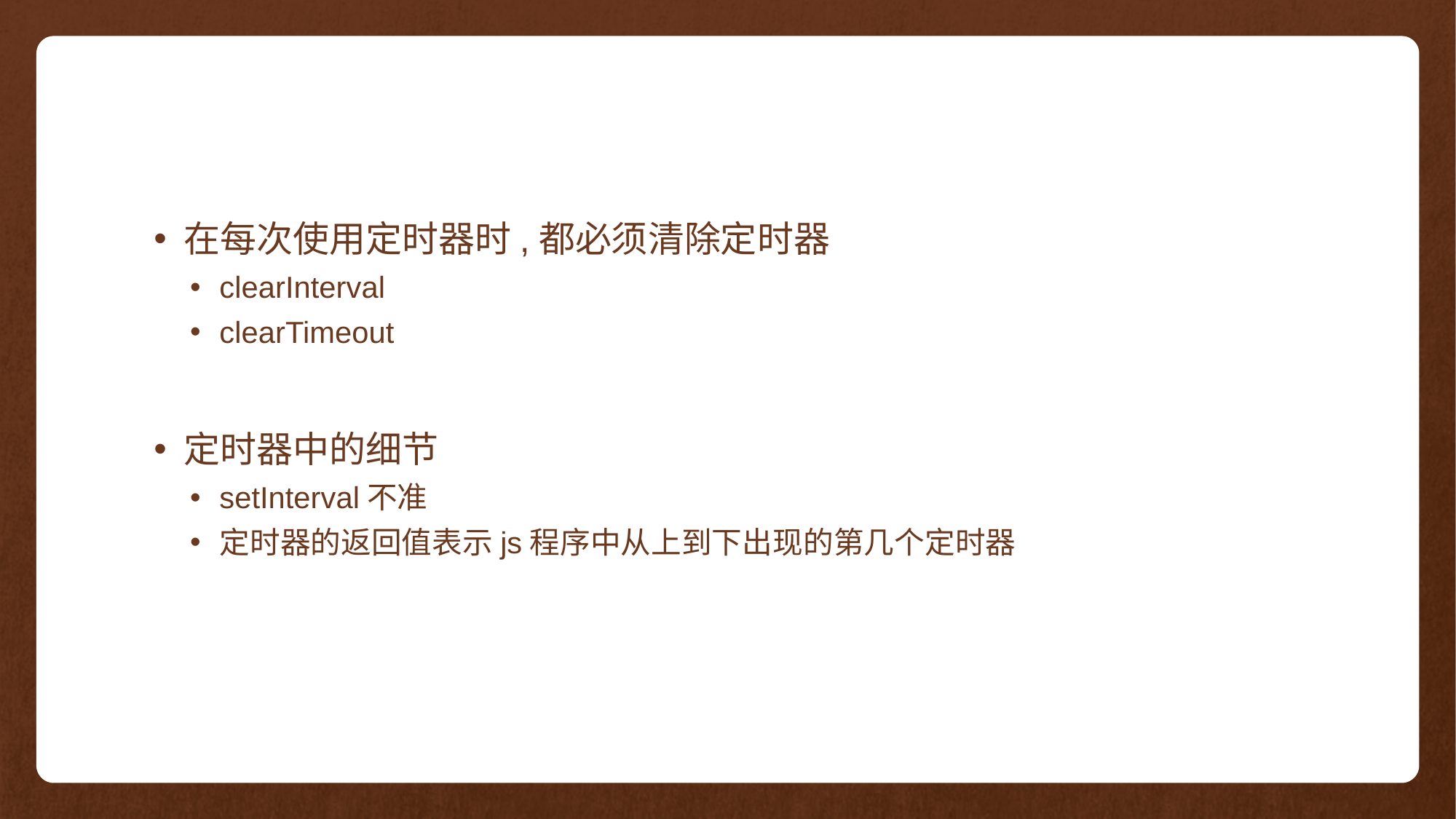

在每次使用定时器时,都必须清除定时器
clearInterval
clearTimeout

定时器中的细节
setInterval不准
定时器的返回值表示js程序中从上到下出现的第几个定时器